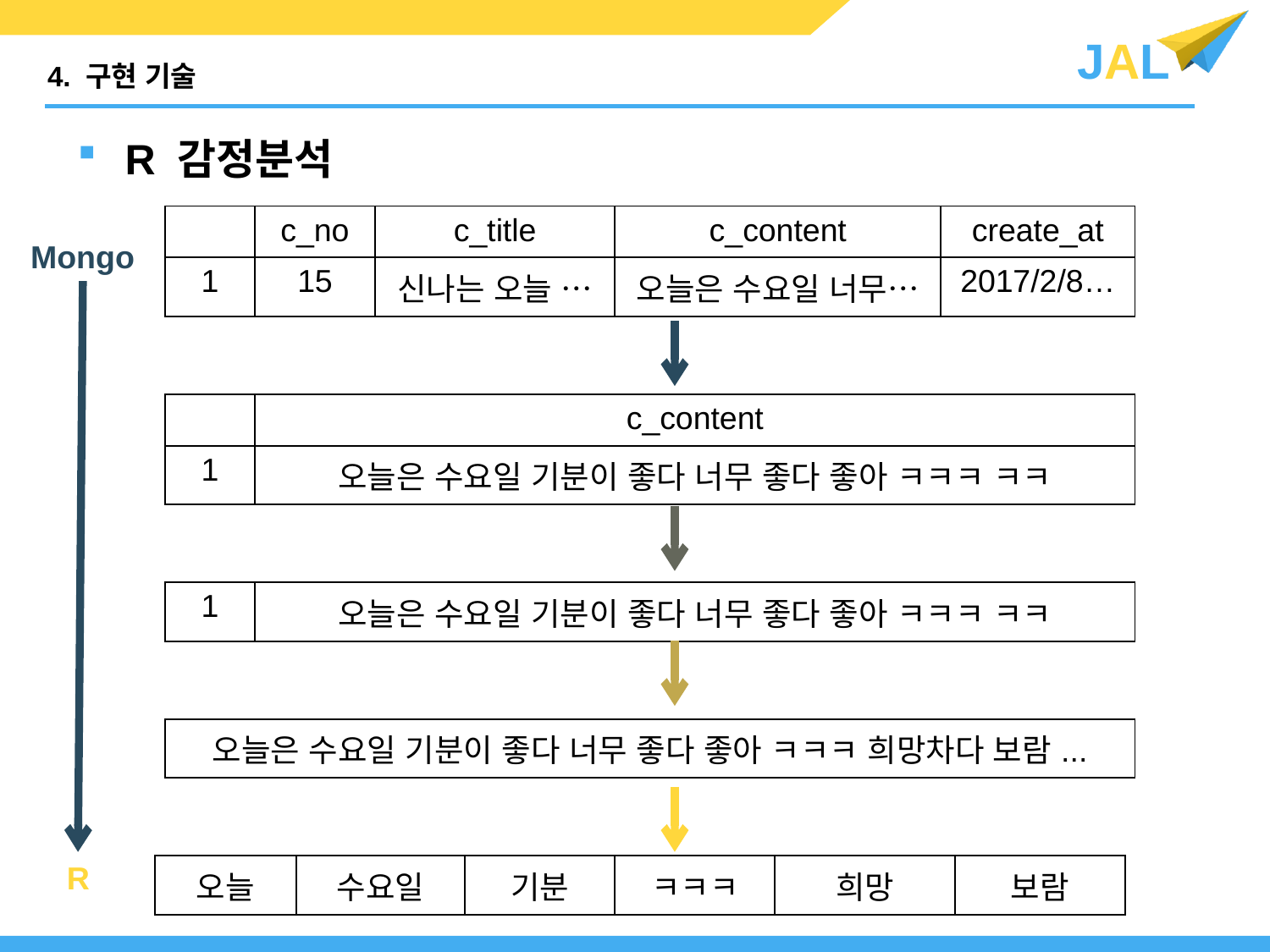

4. 구현 기술
R 감정분석
|  | c\_no | c\_title | c\_content | create\_at |
| --- | --- | --- | --- | --- |
| 1 | 15 | 신나는 오늘 … | 오늘은 수요일 너무… | 2017/2/8… |
Mongo
|  | c\_content |
| --- | --- |
| 1 | 오늘은 수요일 기분이 좋다 너무 좋다 좋아 ㅋㅋㅋ ㅋㅋ |
| 1 | 오늘은 수요일 기분이 좋다 너무 좋다 좋아 ㅋㅋㅋ ㅋㅋ |
| --- | --- |
| 오늘은 수요일 기분이 좋다 너무 좋다 좋아 ㅋㅋㅋ 희망차다 보람... |
| --- |
R
| 오늘 | 수요일 | 기분 | ㅋㅋㅋ | 희망 | 보람 |
| --- | --- | --- | --- | --- | --- |